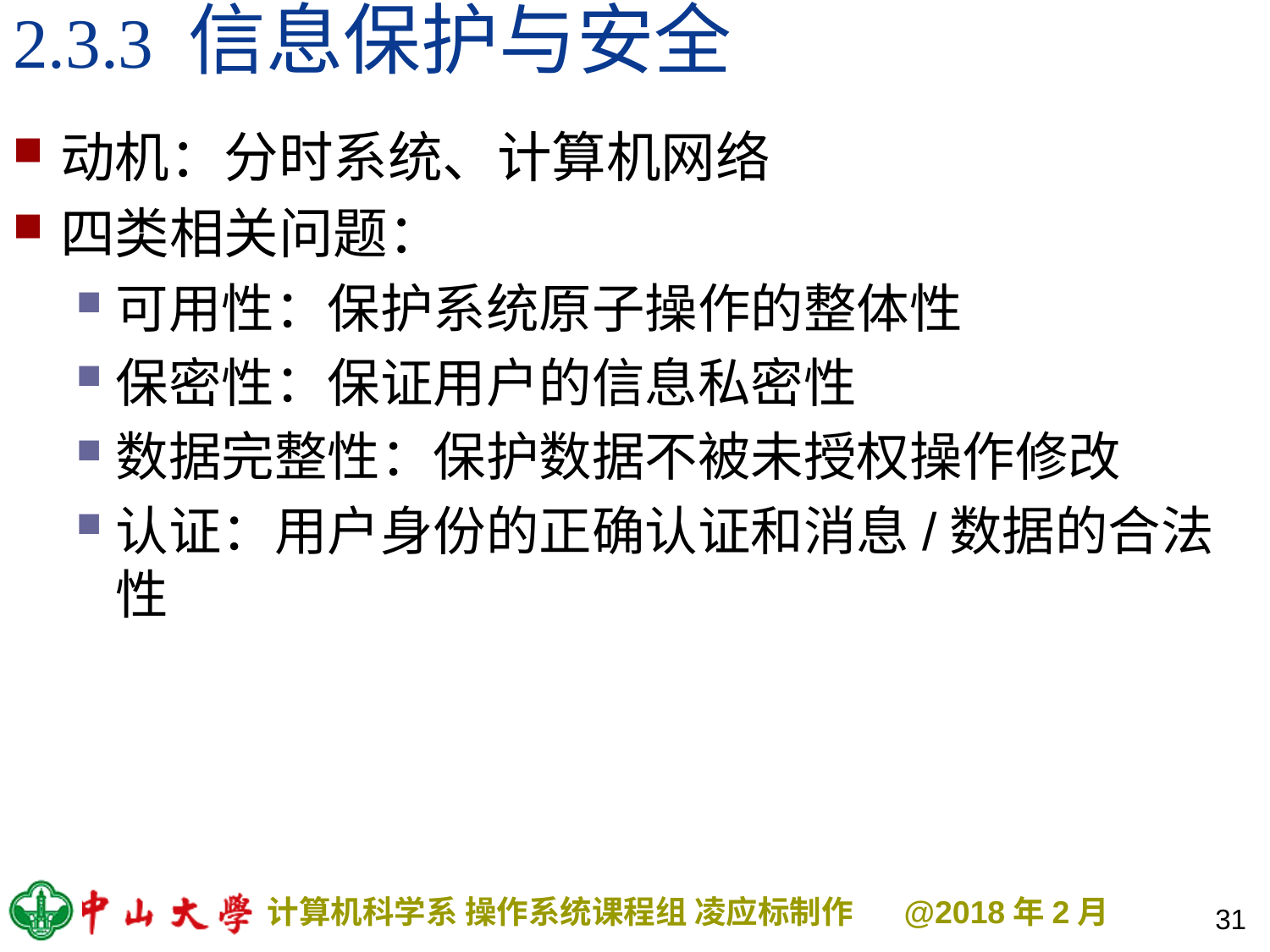

# 2.3.3 信息保护与安全
动机：分时系统、计算机网络
四类相关问题：
可用性：保护系统原子操作的整体性
保密性：保证用户的信息私密性
数据完整性：保护数据不被未授权操作修改
认证：用户身份的正确认证和消息/数据的合法性
31